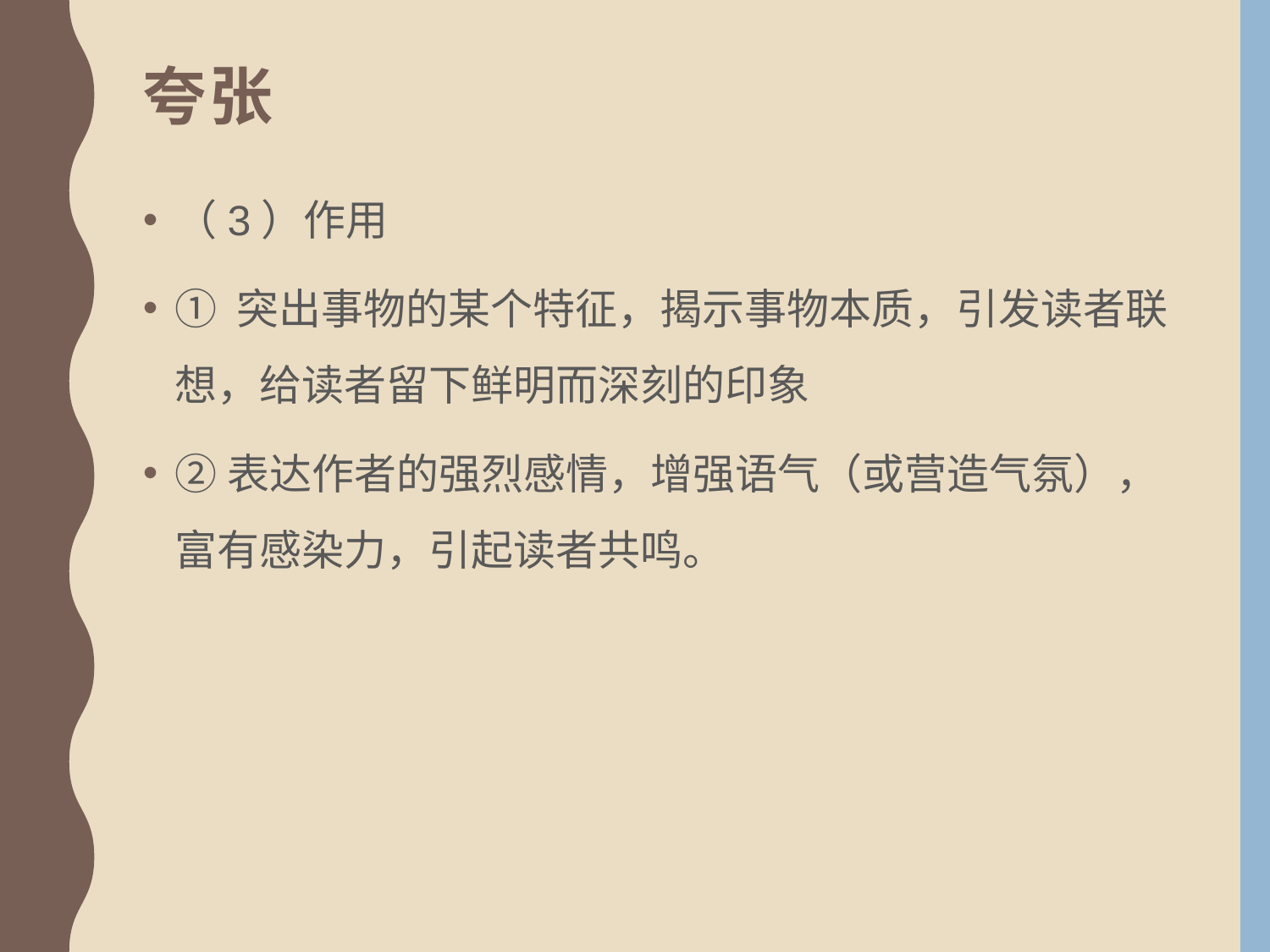

# 夸张
（3）作用
① 突出事物的某个特征，揭示事物本质，引发读者联想，给读者留下鲜明而深刻的印象
②表达作者的强烈感情，增强语气（或营造气氛），富有感染力，引起读者共鸣。